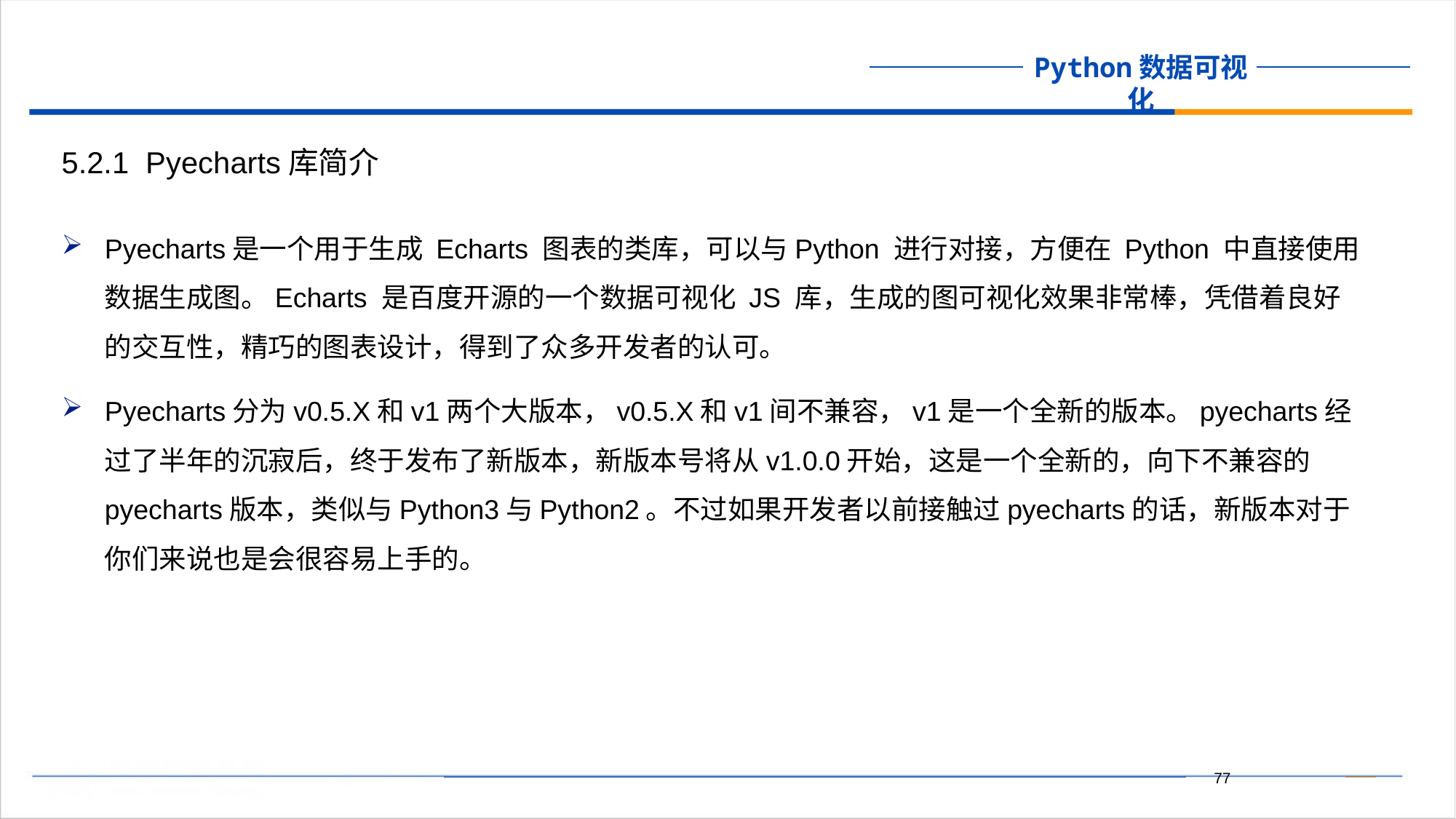

5.2.1  Pyecharts库简介
Pyecharts是一个用于生成 Echarts 图表的类库，可以与Python 进行对接，方便在 Python 中直接使用数据生成图。Echarts 是百度开源的一个数据可视化 JS 库，生成的图可视化效果非常棒，凭借着良好的交互性，精巧的图表设计，得到了众多开发者的认可。
Pyecharts分为v0.5.X和v1两个大版本，v0.5.X和v1间不兼容，v1是一个全新的版本。pyecharts经过了半年的沉寂后，终于发布了新版本，新版本号将从v1.0.0开始，这是一个全新的，向下不兼容的pyecharts版本，类似与Python3与Python2。不过如果开发者以前接触过pyecharts的话，新版本对于你们来说也是会很容易上手的。